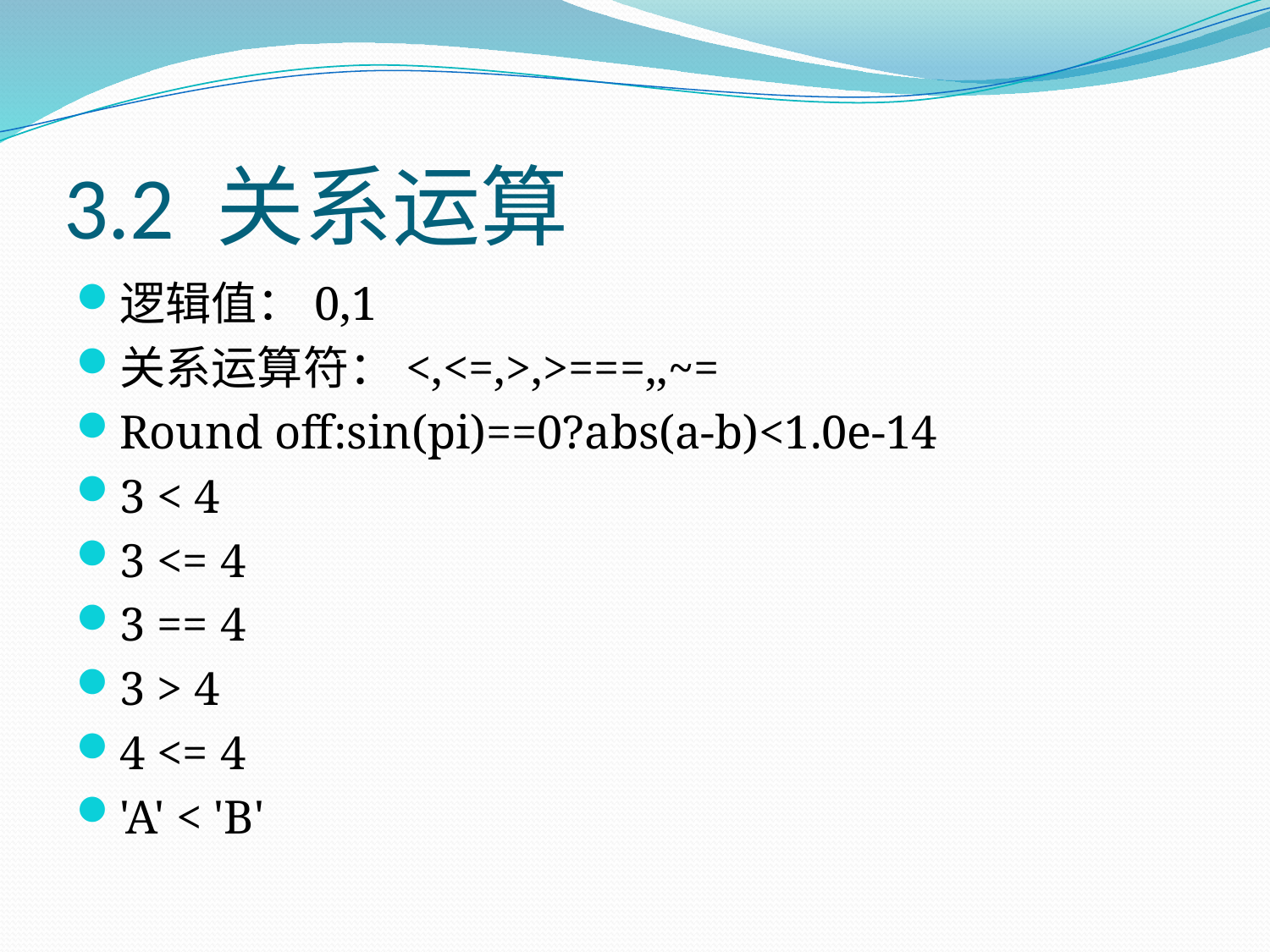

# 3.2 关系运算
逻辑值：0,1
关系运算符：<,<=,>,>===,,~=
Round off:sin(pi)==0?abs(a-b)<1.0e-14
3 < 4
3 <= 4
3 == 4
3 > 4
4 <= 4
'A' < 'B'